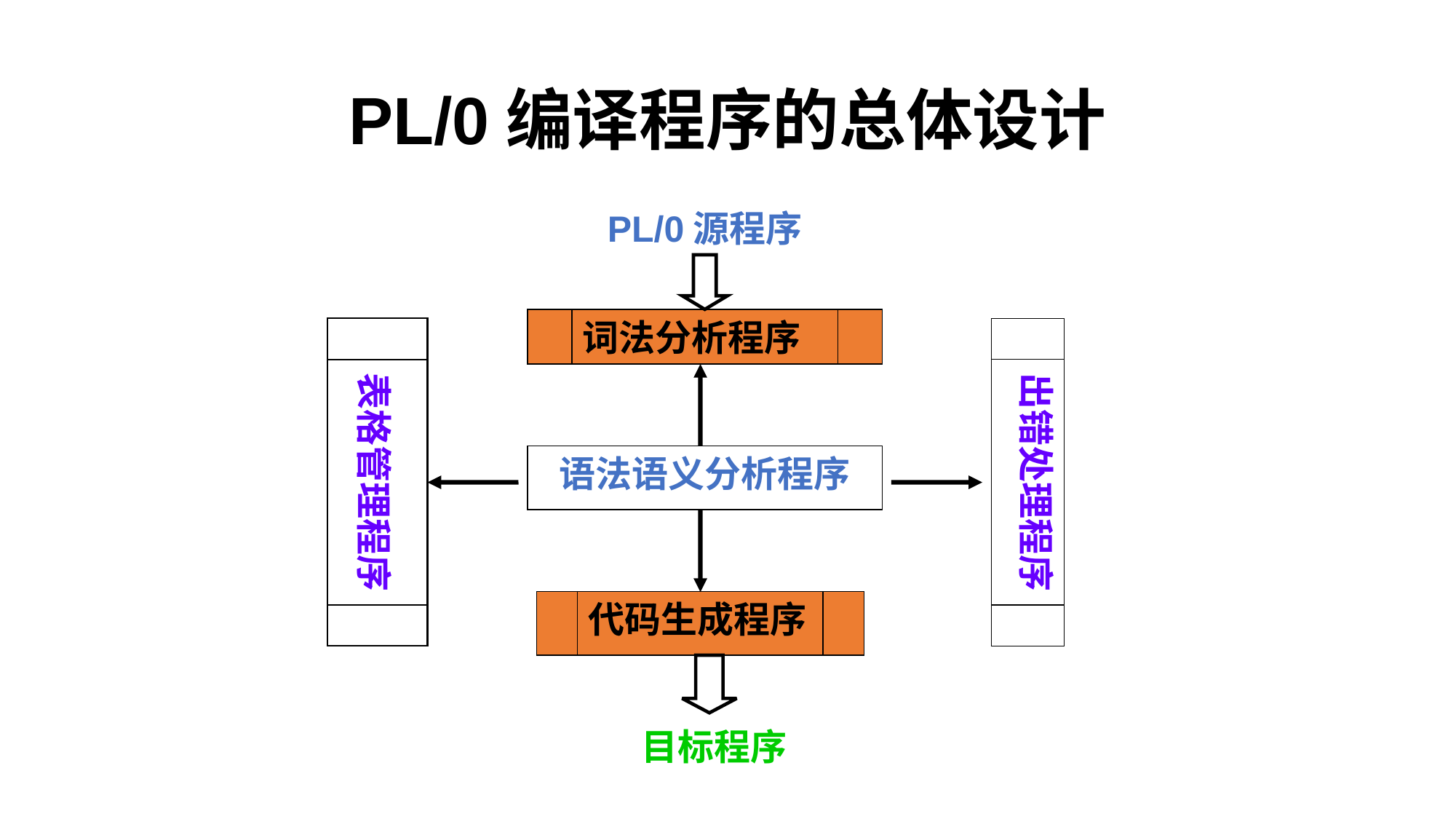

# PL/0编译程序的总体设计
PL/0源程序

词法分析程序

表格管理程序
语法语义分析程序
出错处理程序

代码生成程序

目标程序